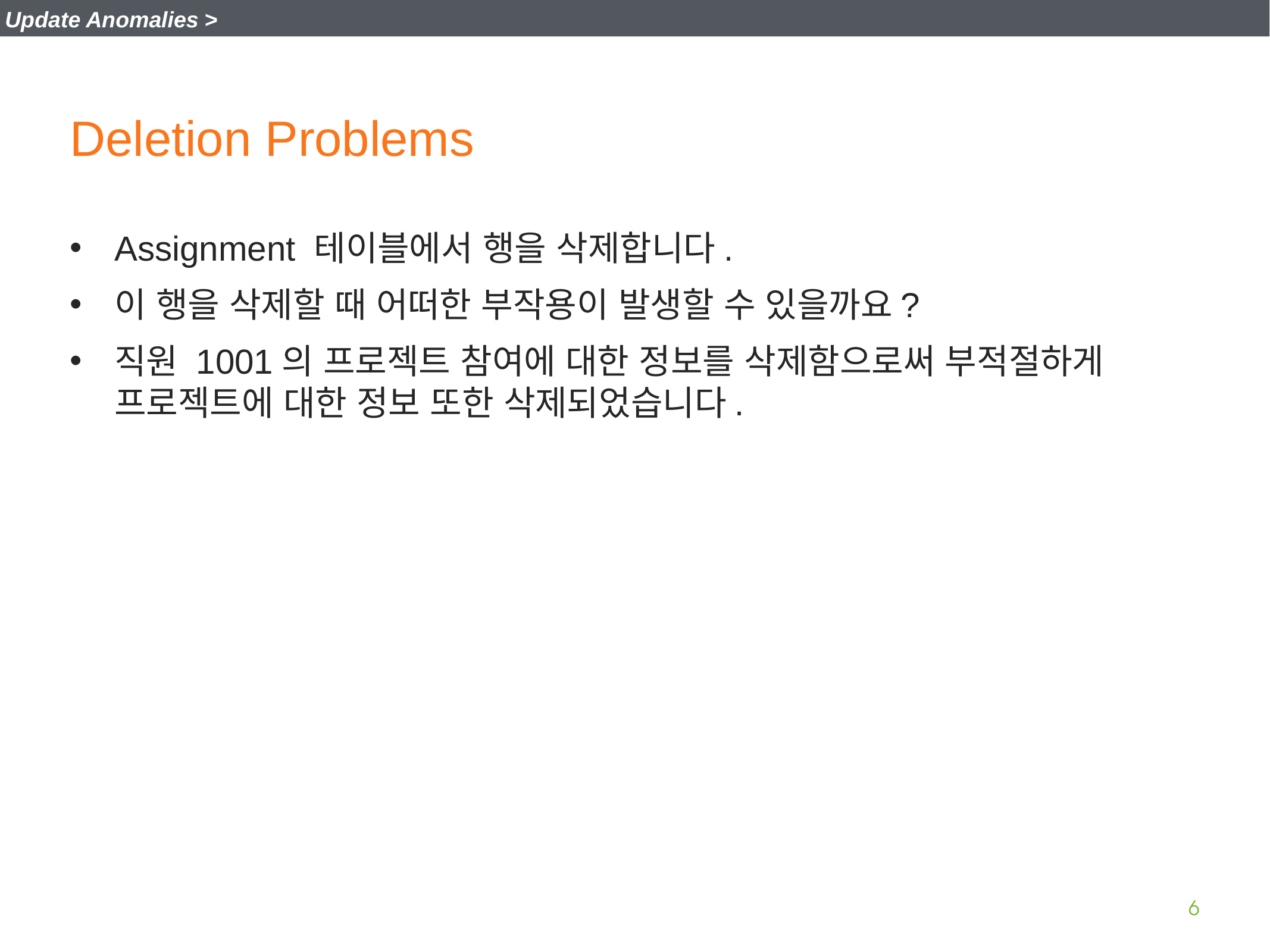

Update Anomalies >
# Deletion Problems
Assignment 테이블에서 행을 삭제합니다.
이 행을 삭제할 때 어떠한 부작용이 발생할 수 있을까요?
직원 1001의 프로젝트 참여에 대한 정보를 삭제함으로써 부적절하게 프로젝트에 대한 정보 또한 삭제되었습니다.
6